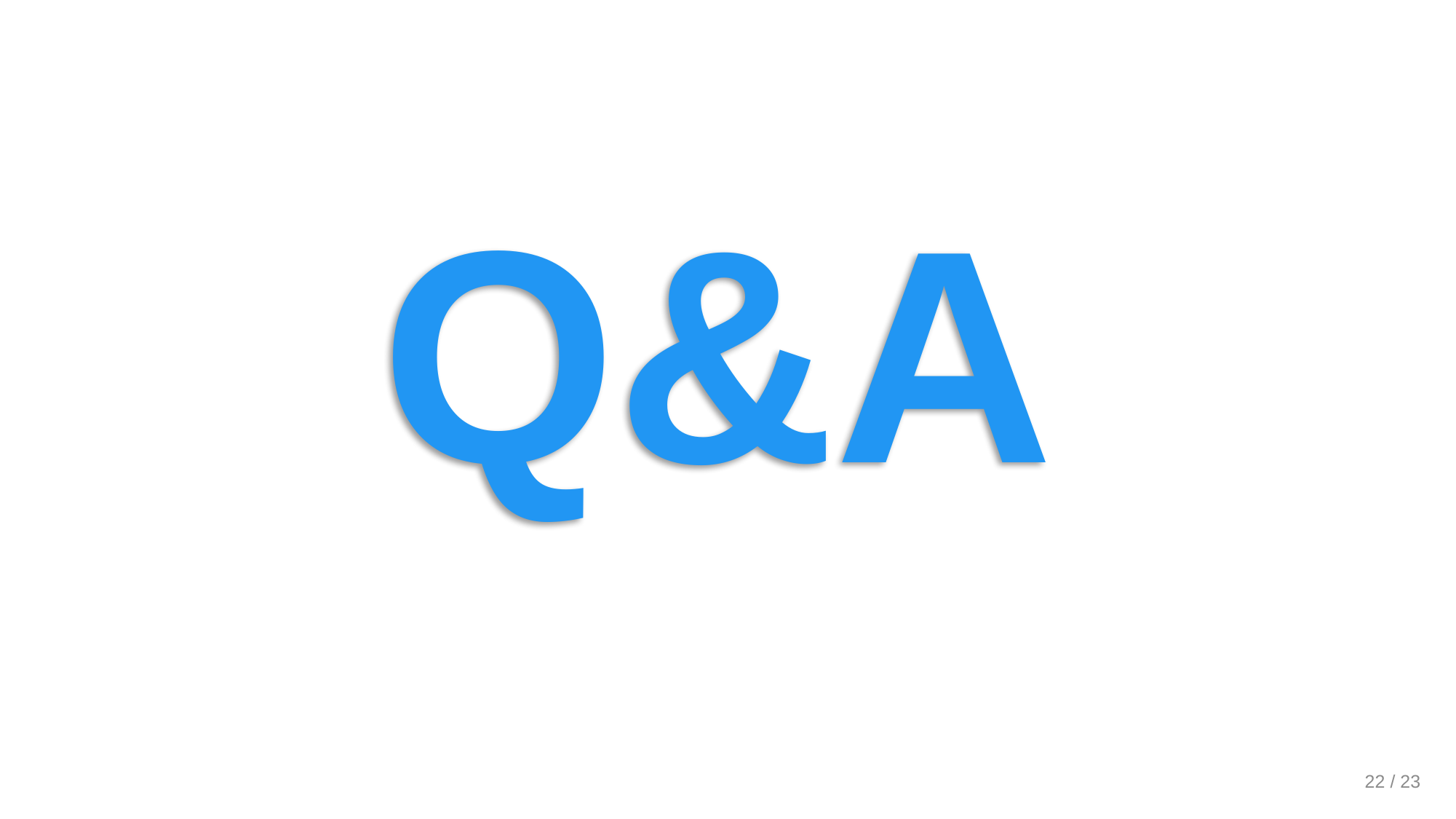

Ⅲ. 향후 개발 계획
Q&A
22 / 23